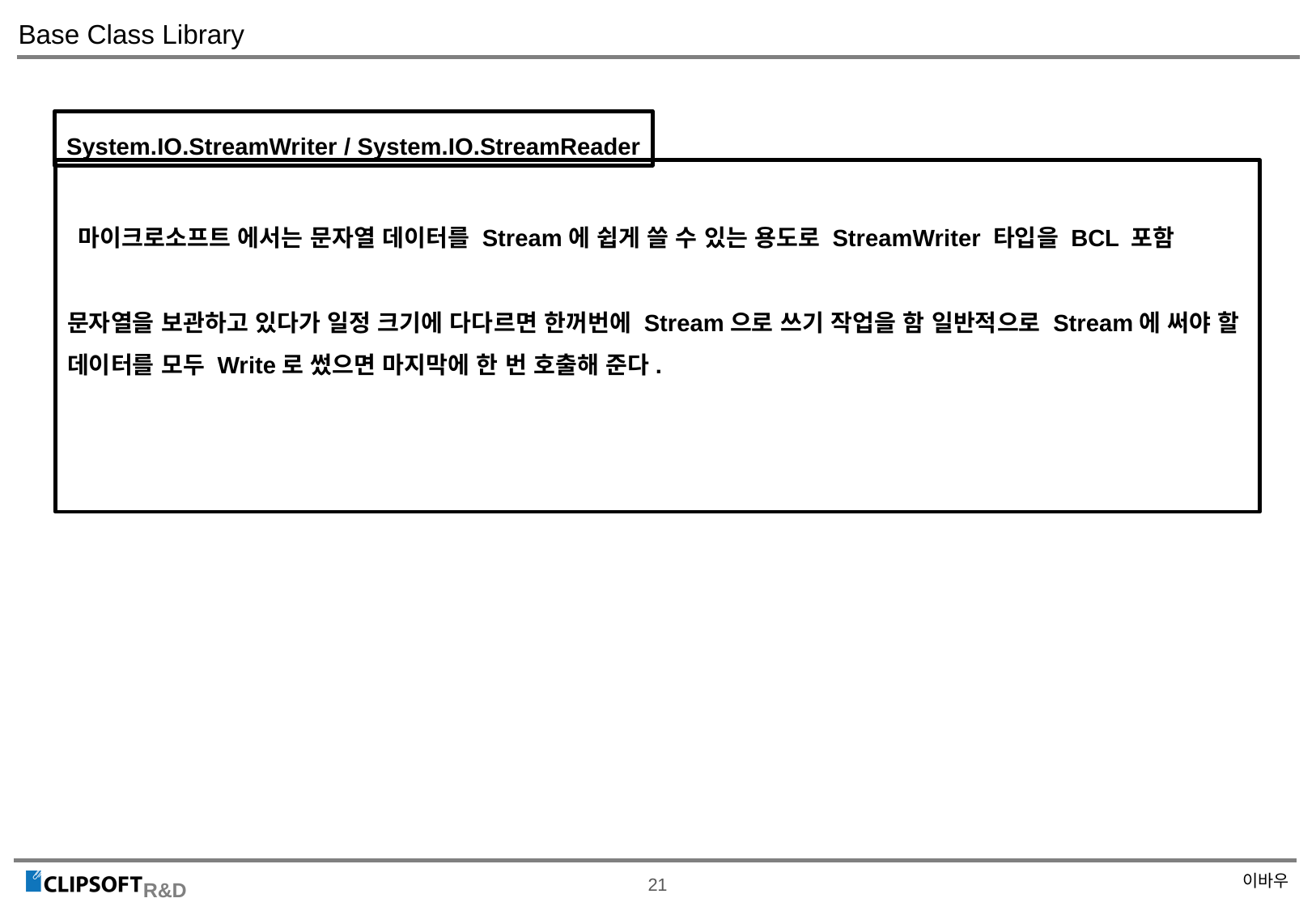

# Base Class Library
System.IO.StreamWriter / System.IO.StreamReader

 마이크로소프트 에서는 문자열 데이터를 Stream에 쉽게 쓸 수 있는 용도로 StreamWriter 타입을 BCL 포함

문자열을 보관하고 있다가 일정 크기에 다다르면 한꺼번에 Stream으로 쓰기 작업을 함 일반적으로 Stream에 써야 할 데이터를 모두 Write로 썼으면 마지막에 한 번 호출해 준다.

이바우